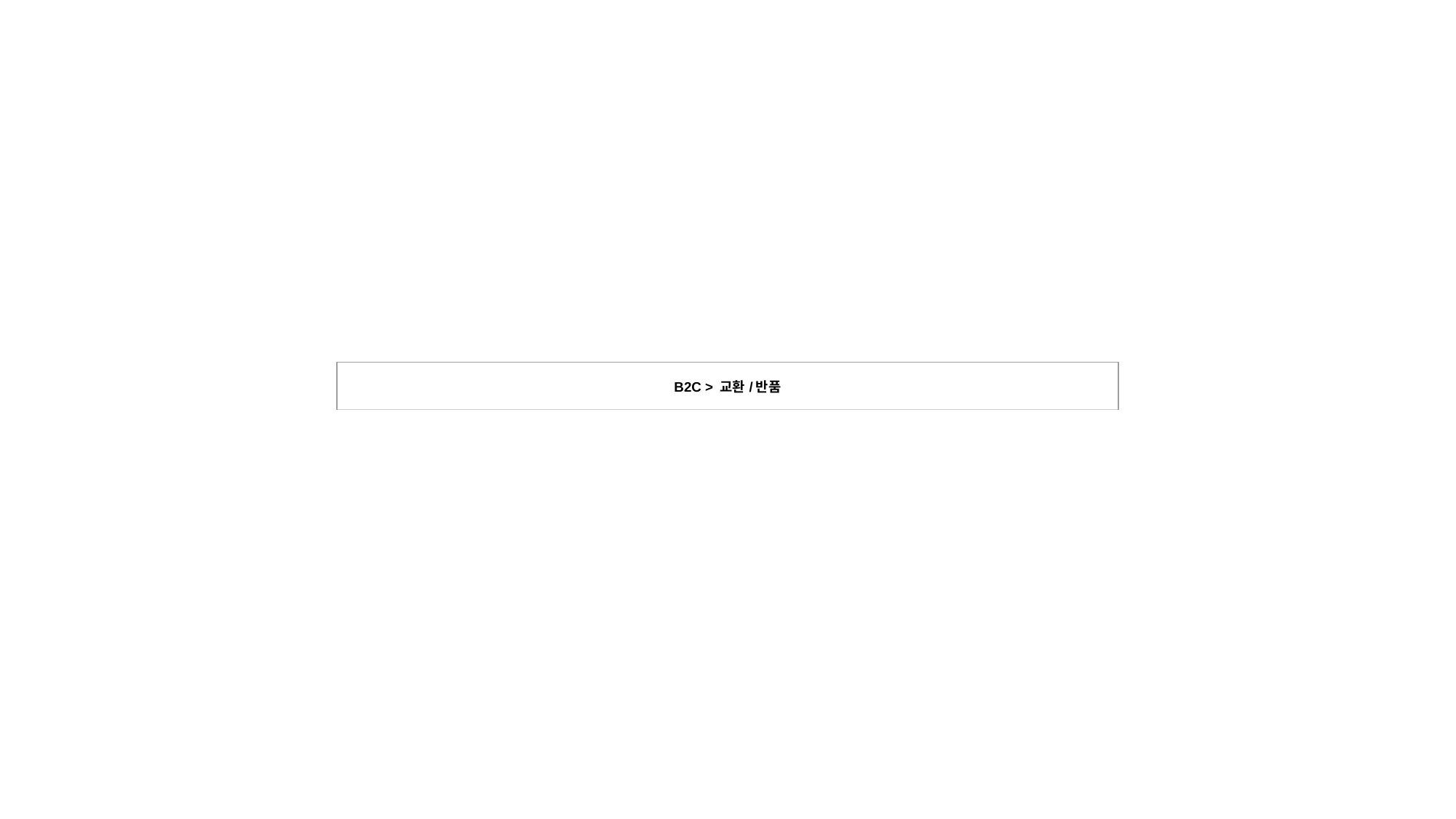

| B2C > 교환/반품 |
| --- |